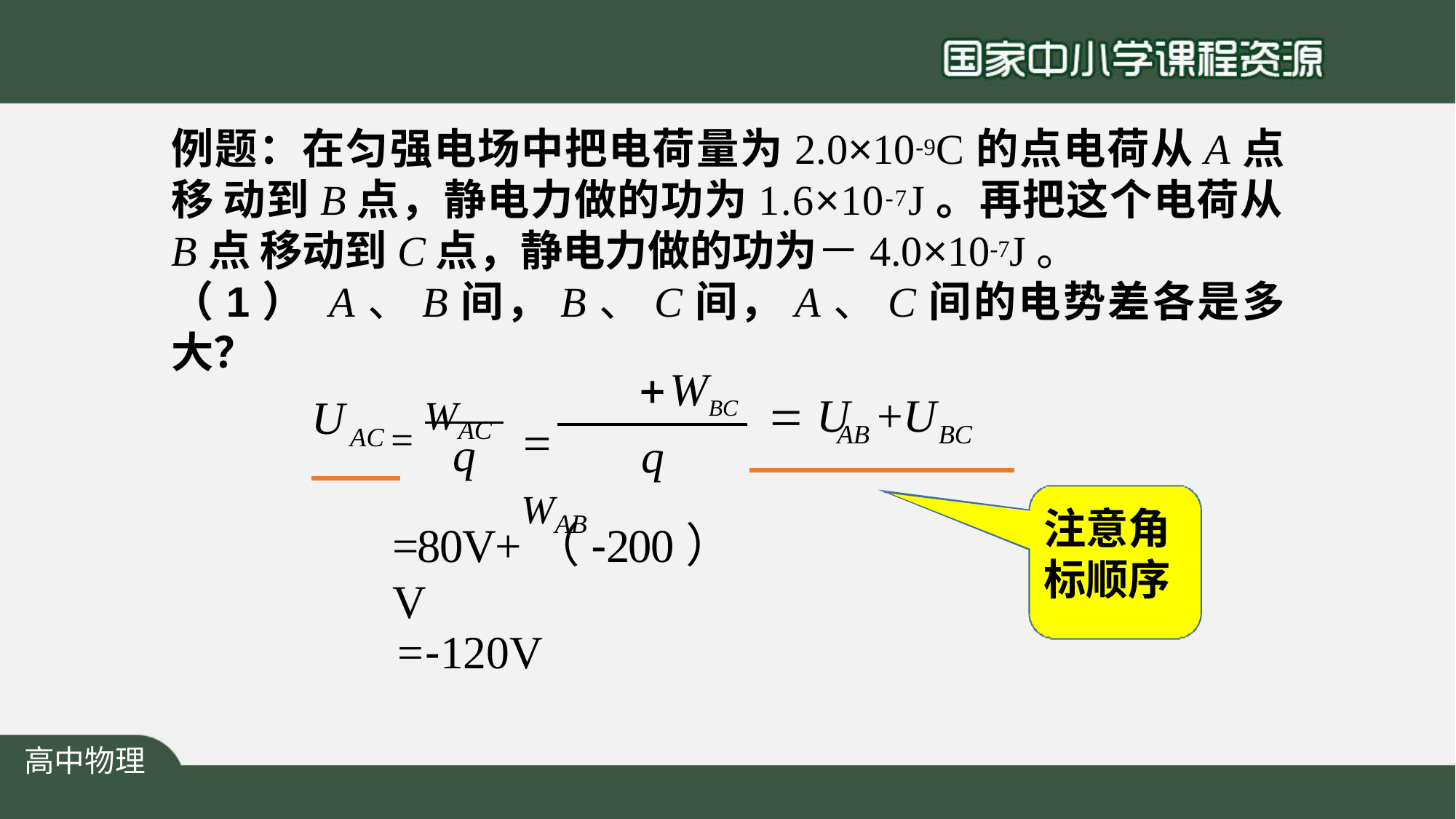

例题：在匀强电场中把电荷量为2.0×10-9C的点电荷从A点移 动到B点，静电力做的功为1.6×10-7J。再把这个电荷从B点 移动到C点，静电力做的功为－4.0×10-7J。
（1） A、B间，B、C间，A、C间的电势差各是多大？
+WBC
= WAC
= WAB
= U	+U
U
AB
BC
AC

q

q

注意角 标顺序
=80V+（-200）V
=-120V
高中物理